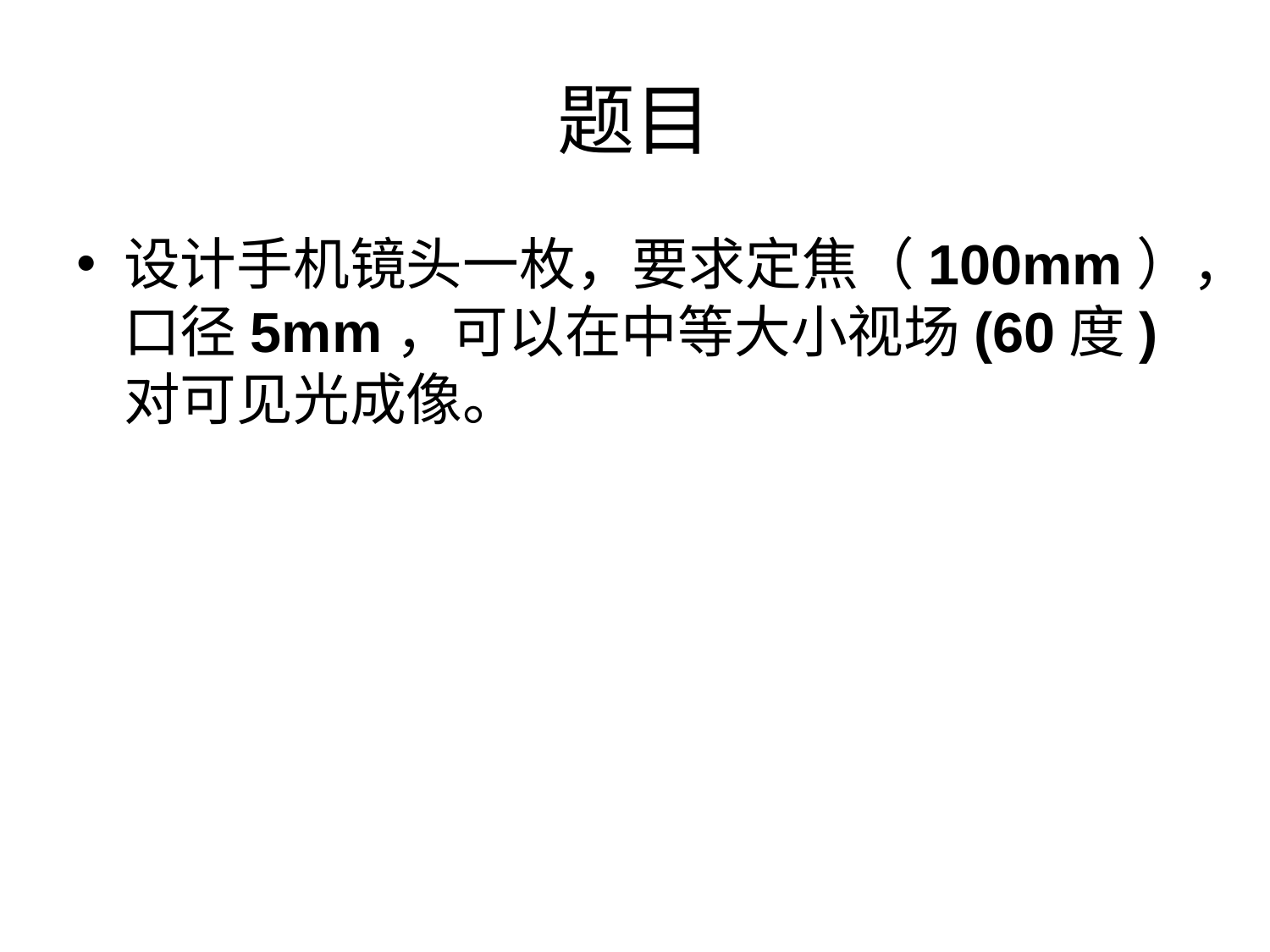

# 题目
设计手机镜头一枚，要求定焦（100mm），口径5mm，可以在中等大小视场(60度)对可见光成像。